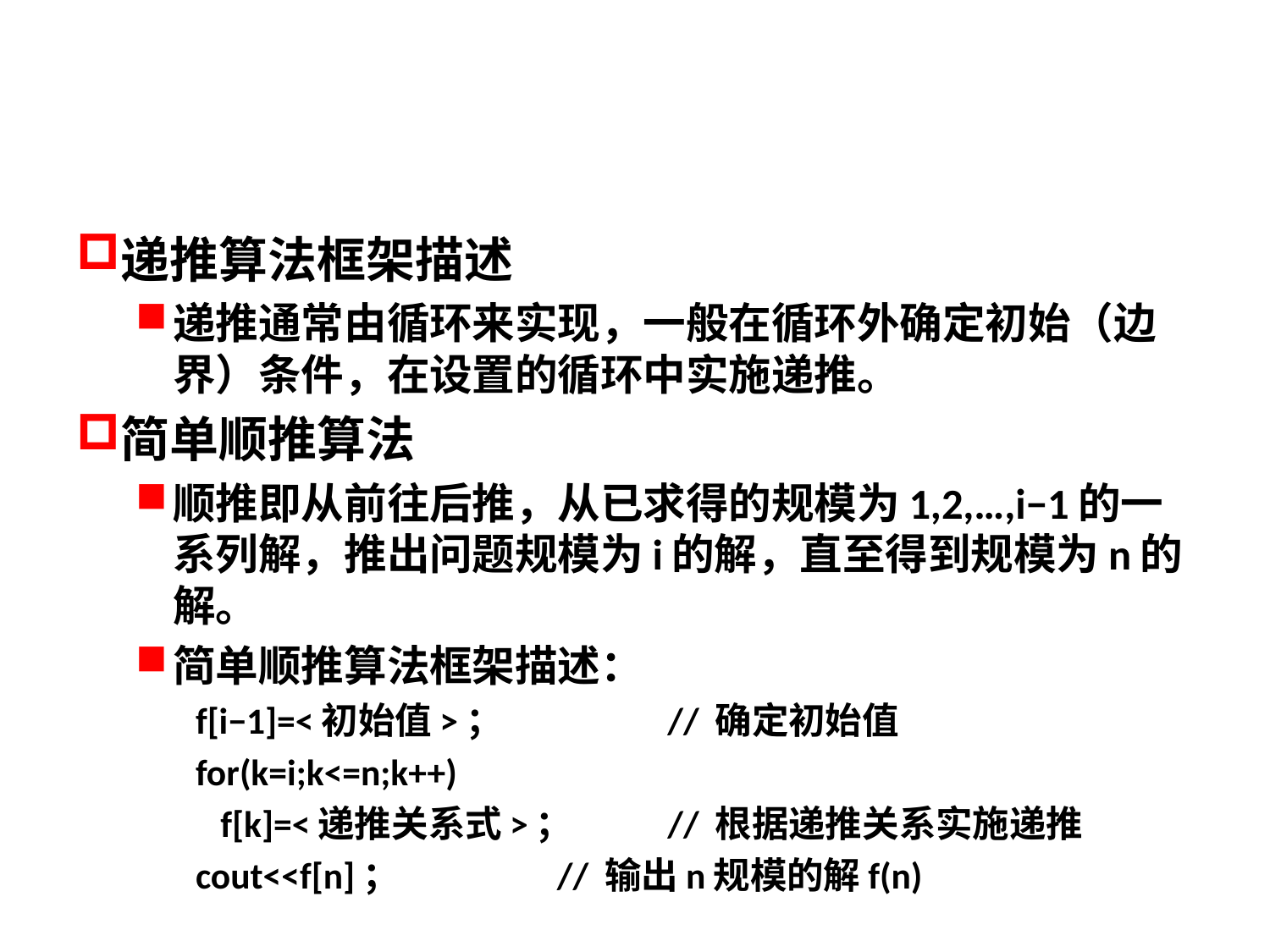

#
递推算法框架描述
递推通常由循环来实现，一般在循环外确定初始（边界）条件，在设置的循环中实施递推。
简单顺推算法
顺推即从前往后推，从已求得的规模为1,2,…,i−1的一系列解，推出问题规模为i的解，直至得到规模为n的解。
简单顺推算法框架描述：
f[i−1]=<初始值>；           	// 确定初始值
for(k=i;k<=n;k++)
   f[k]=<递推关系式>；  	// 根据递推关系实施递推
cout<<f[n]；               		// 输出n规模的解f(n)